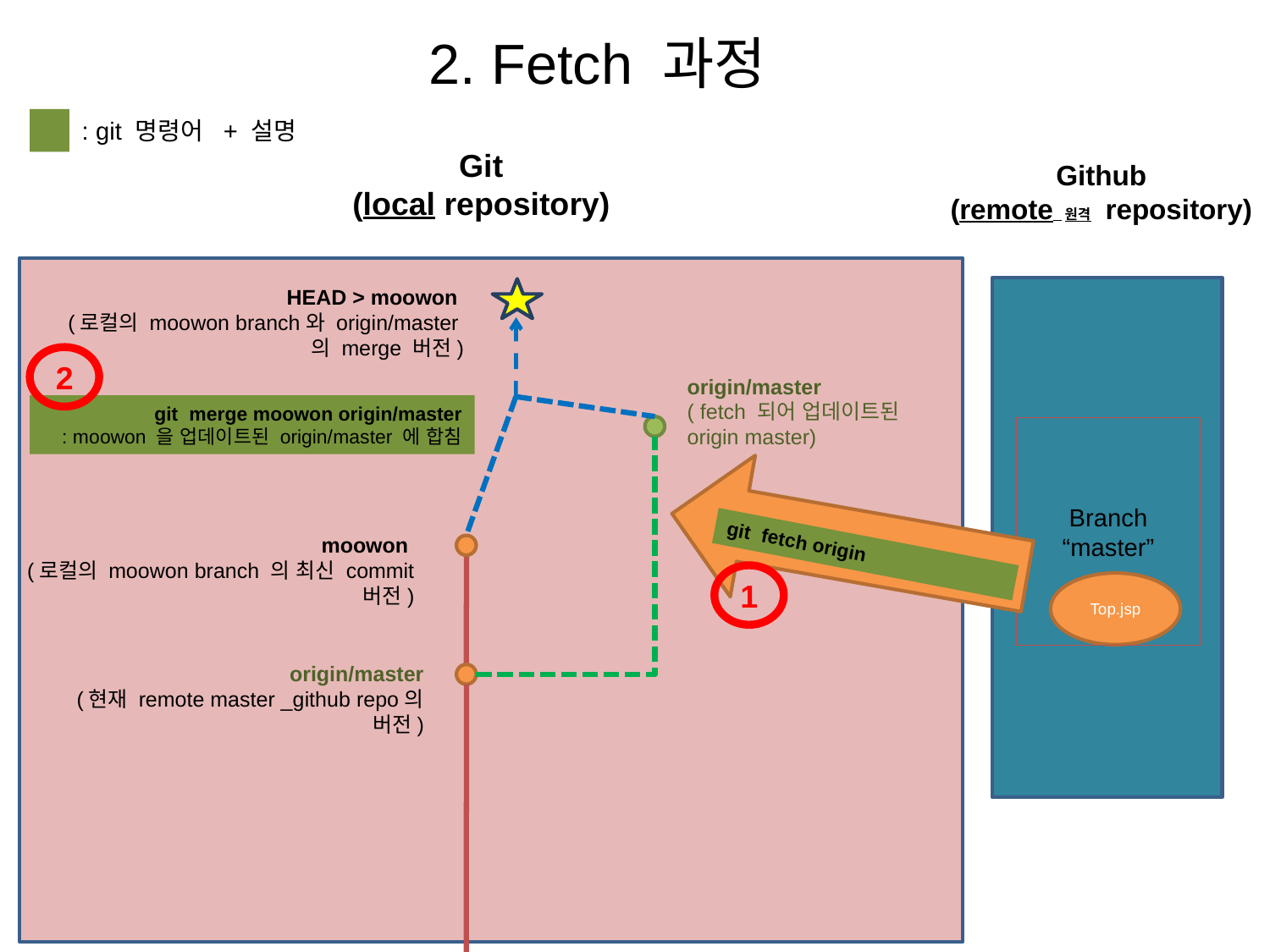

# 2. Fetch 과정

: git 명령어  + 설명
Git
(local repository)
Github
(remote_원격 repository)

 HEAD > moowon
 (로컬의 moowon branch와 origin/master의 merge 버전)

2
origin/master
( fetch 되어 업데이트된
origin master)
git  merge moowon origin/master
: moowon 을 업데이트된 origin/master 에 합침

Branch
“master”
Top.jsp

moowon
 (로컬의 moowon branch 의 최신 commit 버전)

git  fetch origin
1
origin/master
(현재 remote master _github repo의 버전)